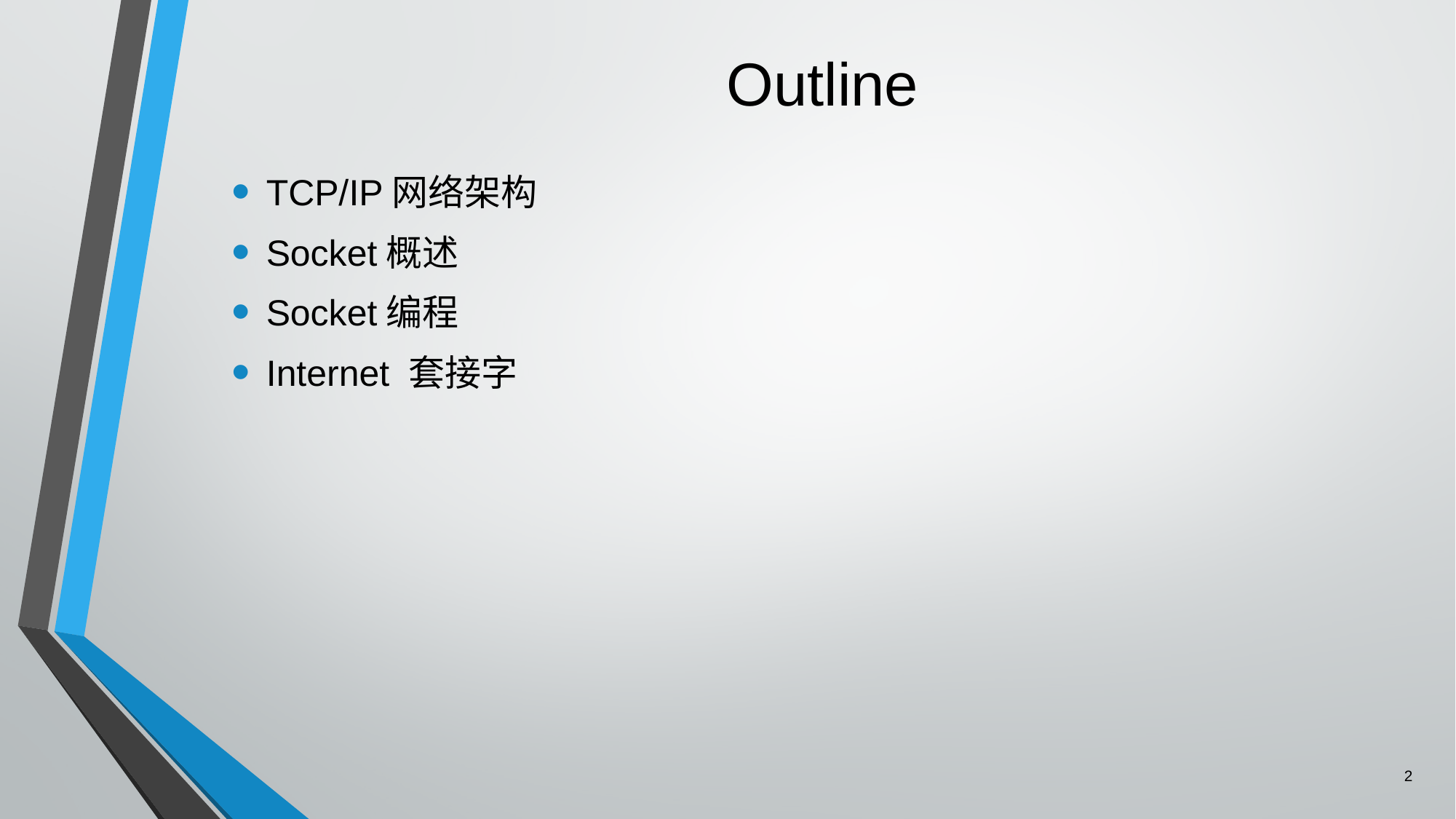

# Outline
TCP/IP网络架构
Socket概述
Socket编程
Internet 套接字

2